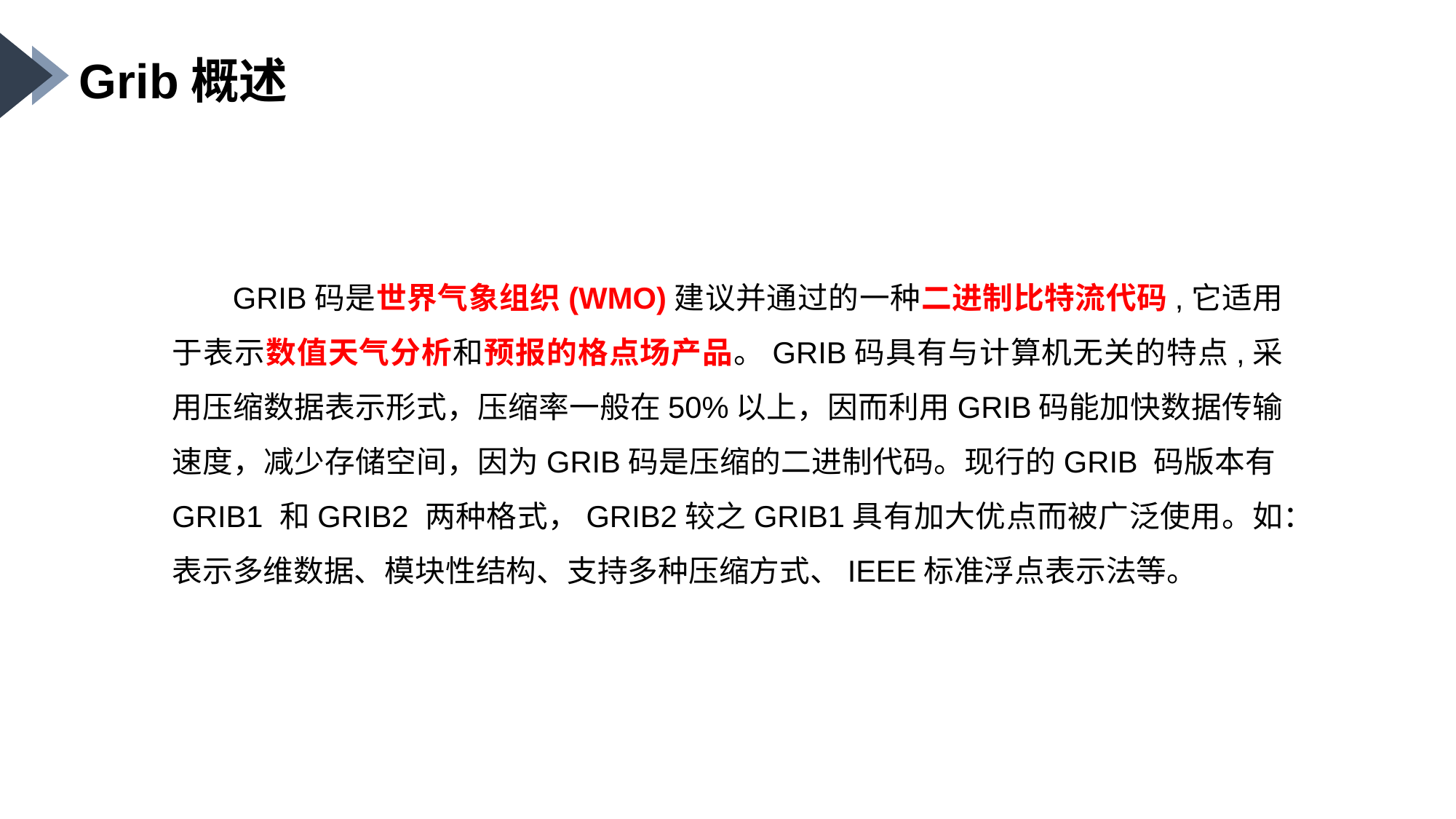

Grib概述

01
GRIB码是世界气象组织(WMO)建议并通过的一种二进制比特流代码,它适用于表示数值天气分析和预报的格点场产品。GRIB码具有与计算机无关的特点,采用压缩数据表示形式，压缩率一般在50%以上，因而利用GRIB码能加快数据传输速度，减少存储空间，因为GRIB码是压缩的二进制代码。现行的GRIB 码版本有GRIB1 和GRIB2 两种格式，GRIB2较之GRIB1具有加大优点而被广泛使用。如：表示多维数据、模块性结构、支持多种压缩方式、IEEE标准浮点表示法等。
02